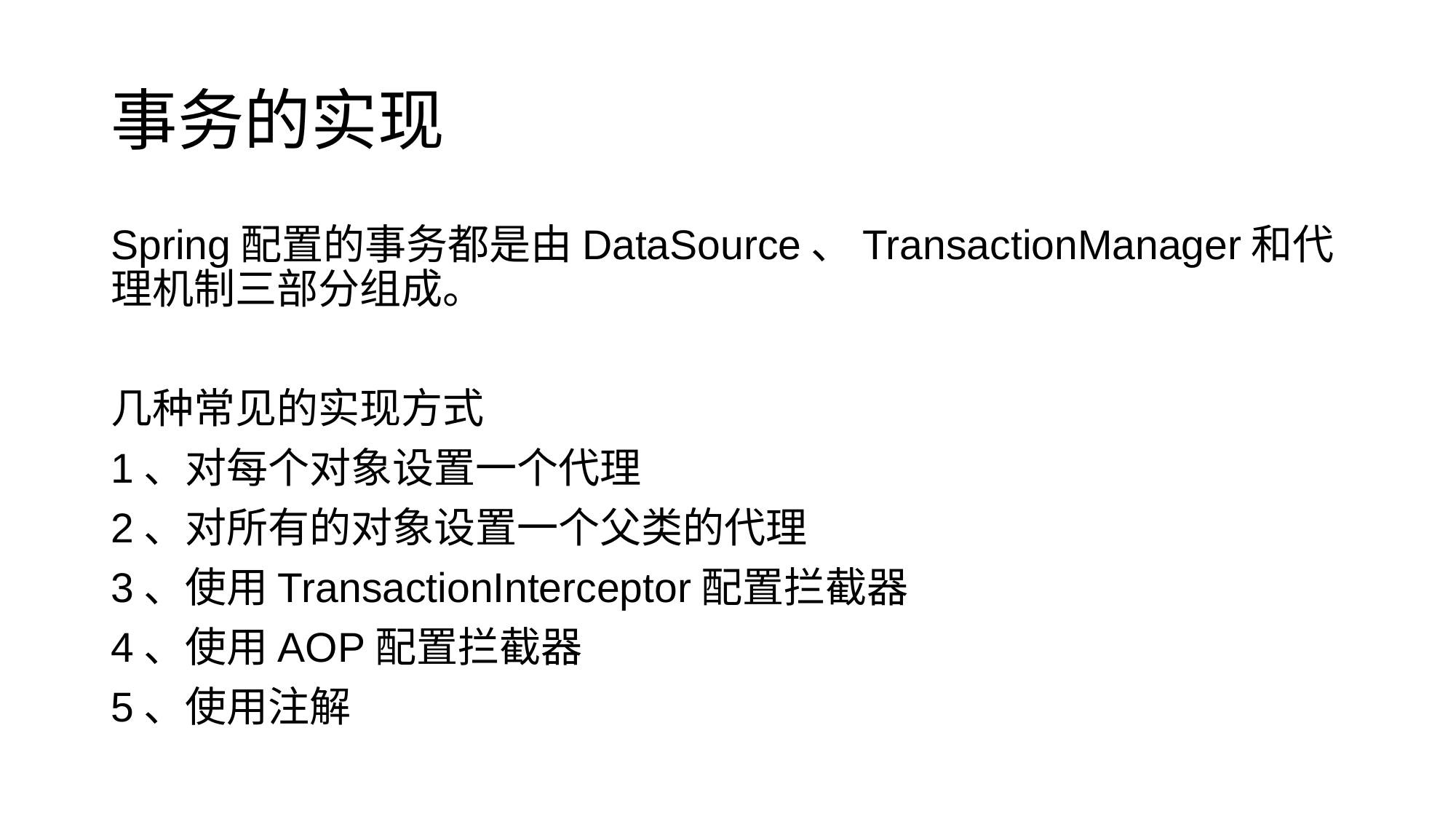

# 事务的实现
Spring配置的事务都是由DataSource、TransactionManager和代理机制三部分组成。

几种常见的实现方式
1、对每个对象设置一个代理
2、对所有的对象设置一个父类的代理
3、使用TransactionInterceptor配置拦截器
4、使用AOP配置拦截器
5、使用注解